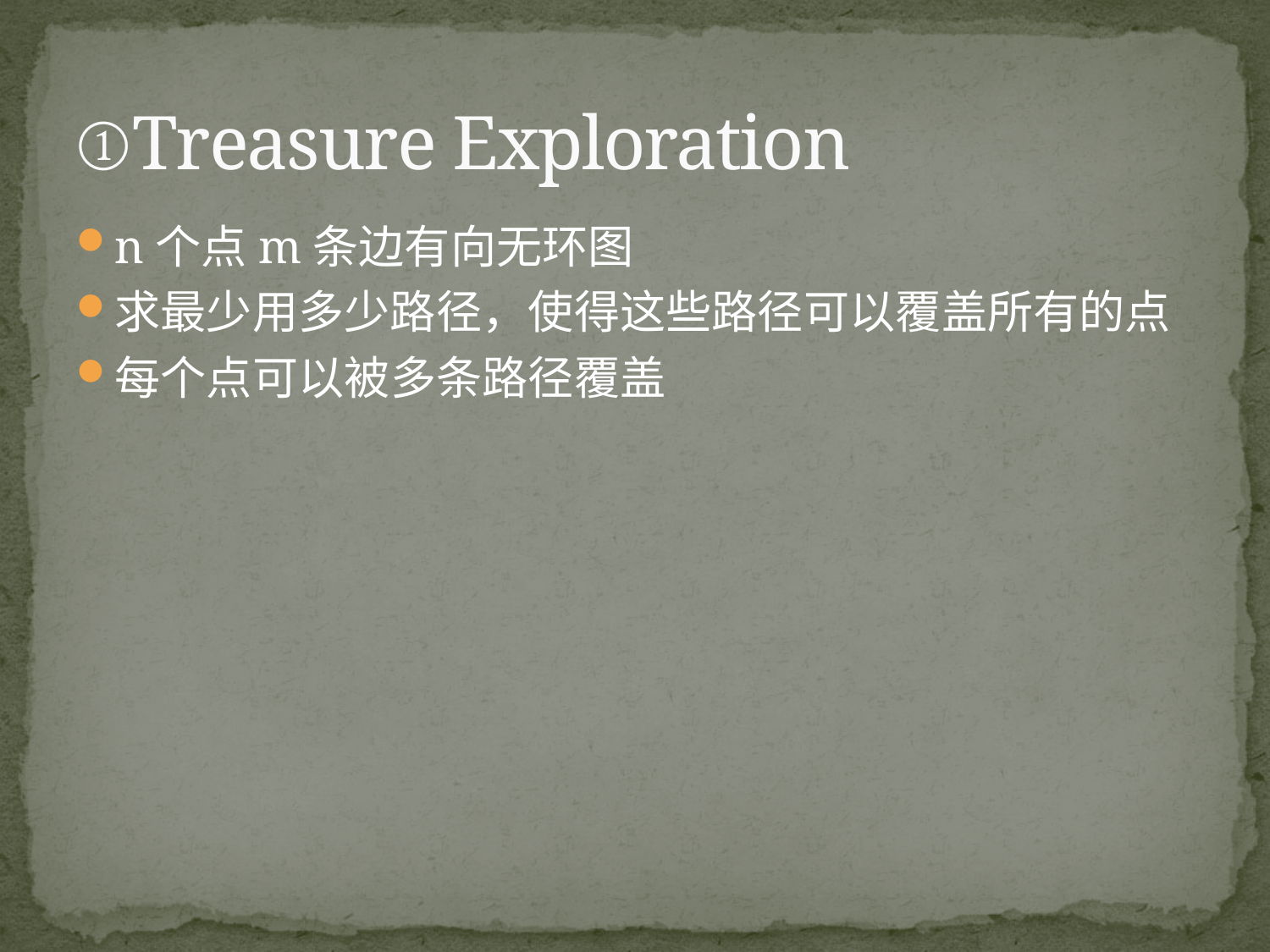

# ①Treasure Exploration
n个点m条边有向无环图
求最少用多少路径，使得这些路径可以覆盖所有的点
每个点可以被多条路径覆盖